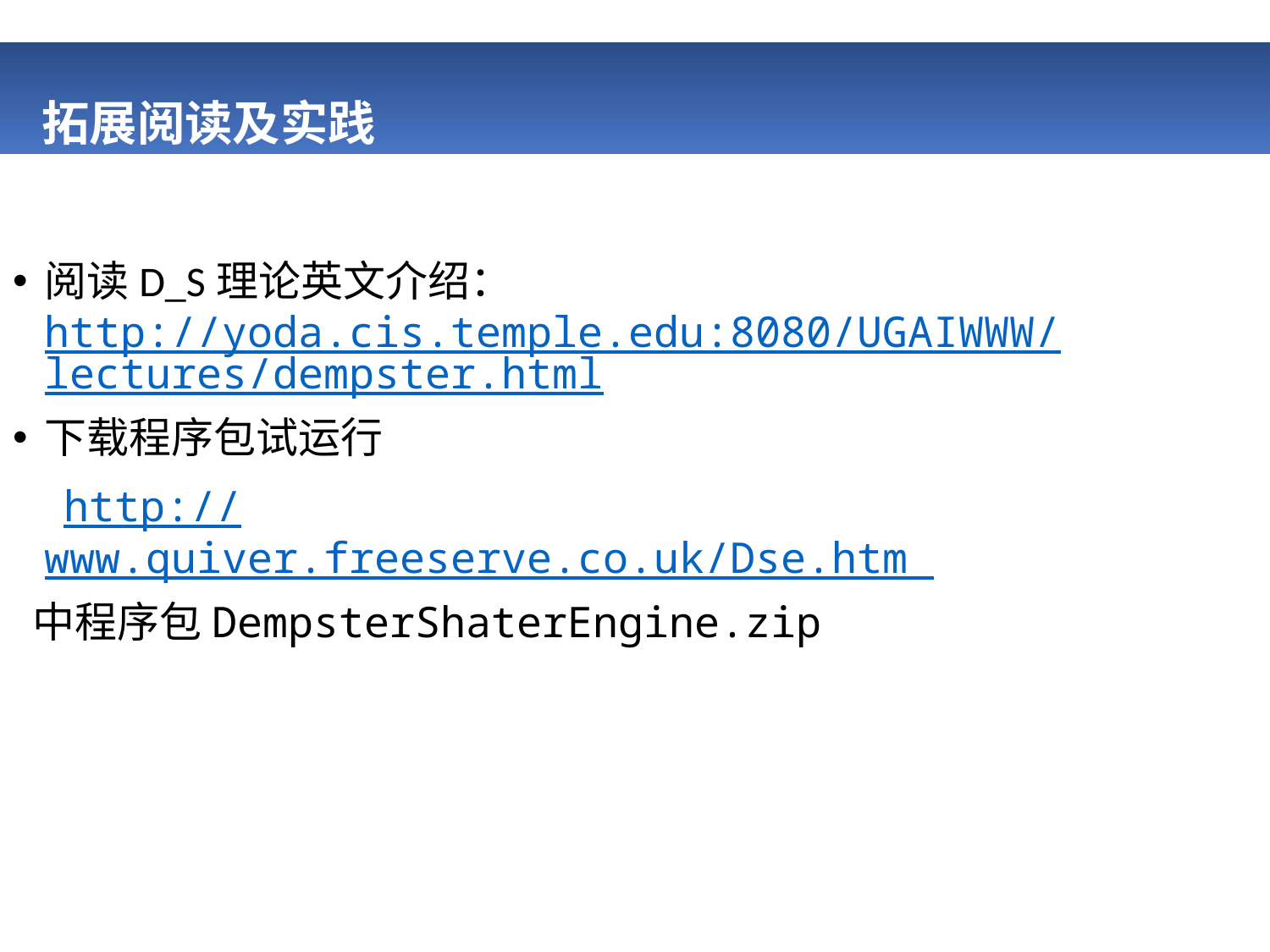

# 拓展阅读及实践
阅读D_S理论英文介绍：   http://yoda.cis.temple.edu:8080/UGAIWWW/lectures/dempster.html
下载程序包试运行
  http://www.quiver.freeserve.co.uk/Dse.htm
 中程序包DempsterShaterEngine.zip